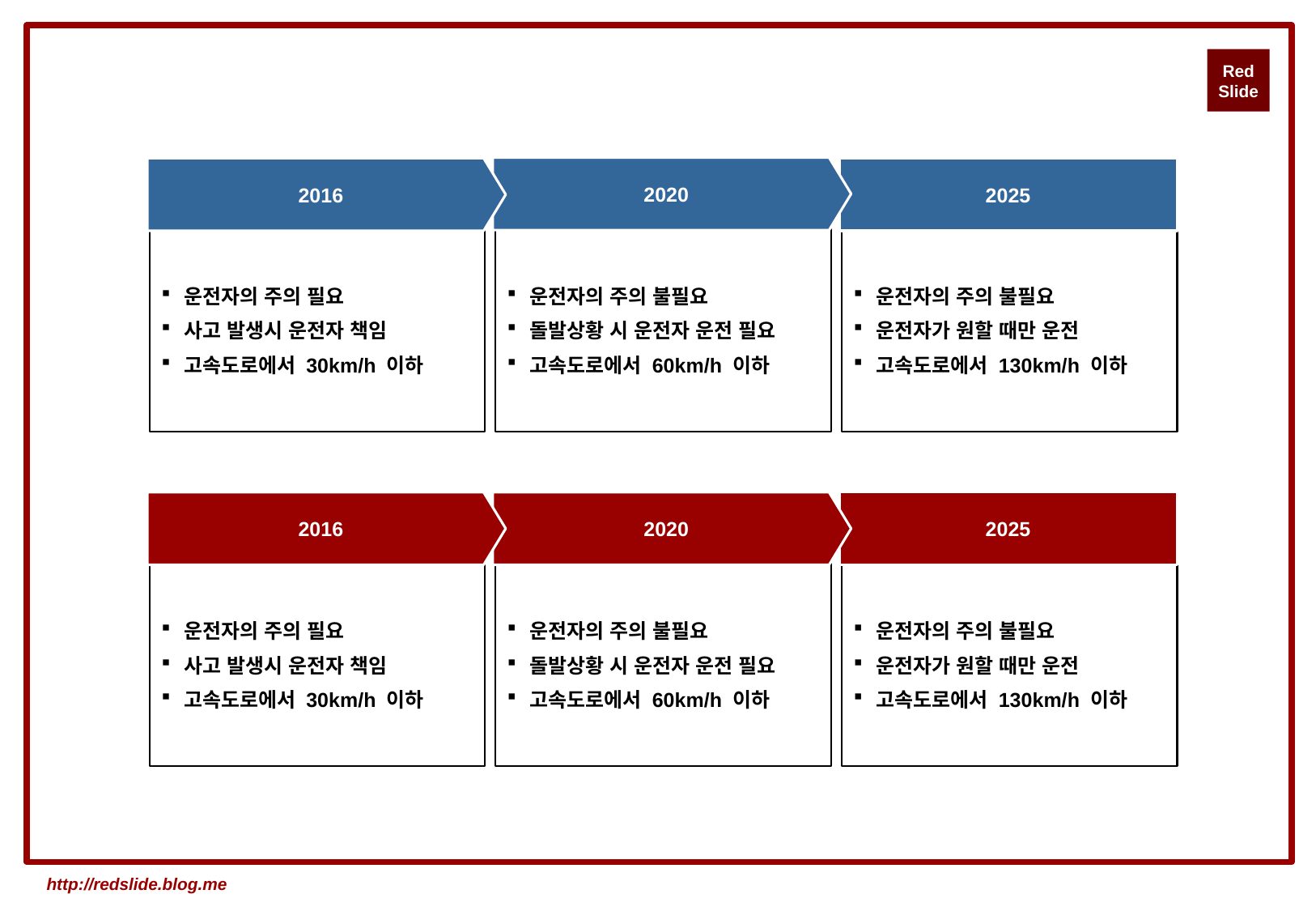

2020
2016
2025
운전자의 주의 필요
사고 발생시 운전자 책임
고속도로에서 30km/h 이하
운전자의 주의 불필요
돌발상황 시 운전자 운전 필요
고속도로에서 60km/h 이하
운전자의 주의 불필요
운전자가 원할 때만 운전
고속도로에서 130km/h 이하
2016
2020
2025
운전자의 주의 필요
사고 발생시 운전자 책임
고속도로에서 30km/h 이하
운전자의 주의 불필요
돌발상황 시 운전자 운전 필요
고속도로에서 60km/h 이하
운전자의 주의 불필요
운전자가 원할 때만 운전
고속도로에서 130km/h 이하